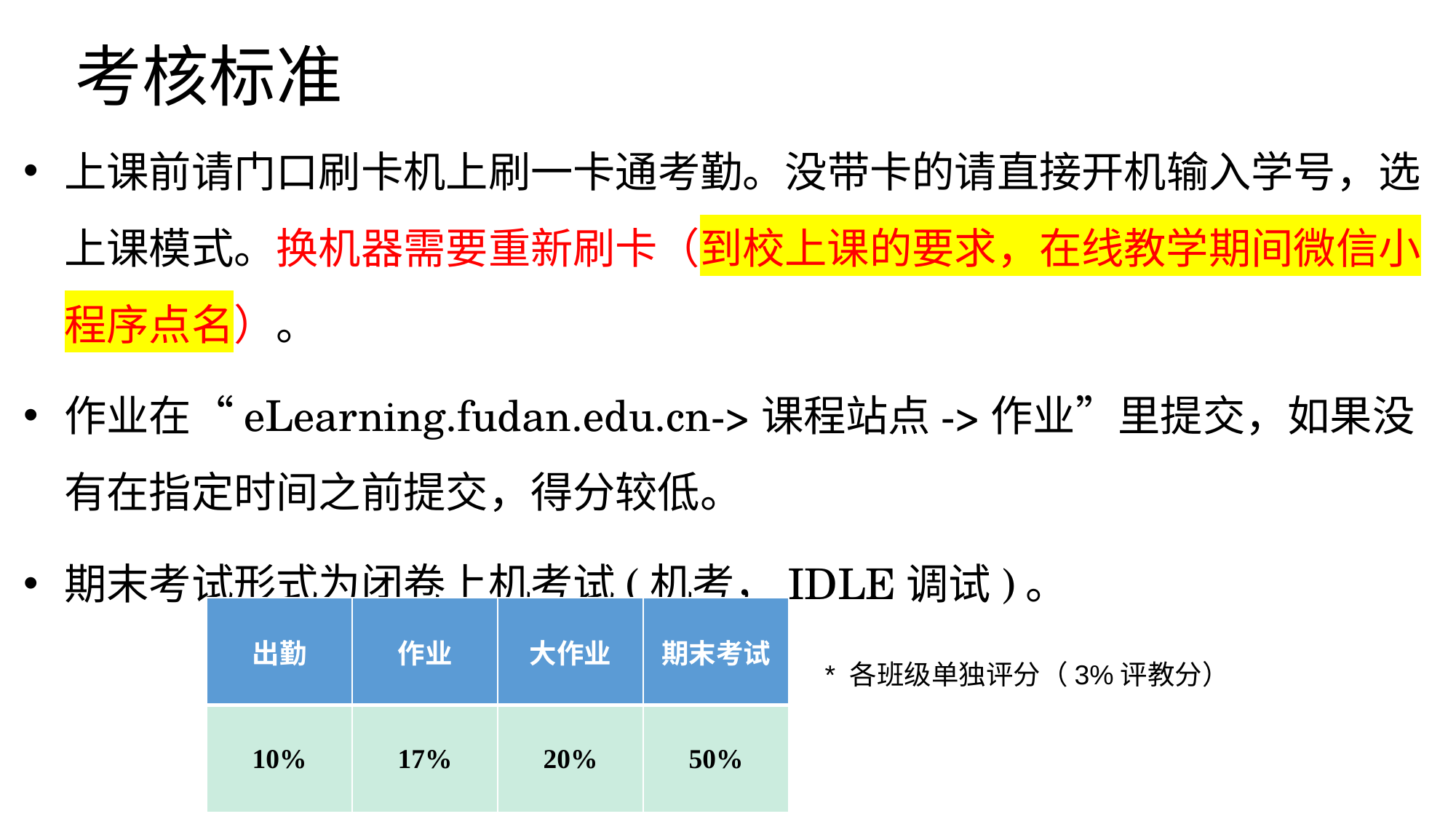

考核标准
上课前请门口刷卡机上刷一卡通考勤。没带卡的请直接开机输入学号，选上课模式。换机器需要重新刷卡（到校上课的要求，在线教学期间微信小程序点名）。
作业在“eLearning.fudan.edu.cn->课程站点->作业”里提交，如果没有在指定时间之前提交，得分较低。
期末考试形式为闭卷上机考试(机考，IDLE调试)。
| 出勤 | 作业 | 大作业 | 期末考试 |
| --- | --- | --- | --- |
| 10% | 17% | 20% | 50% |
* 各班级单独评分（3%评教分）